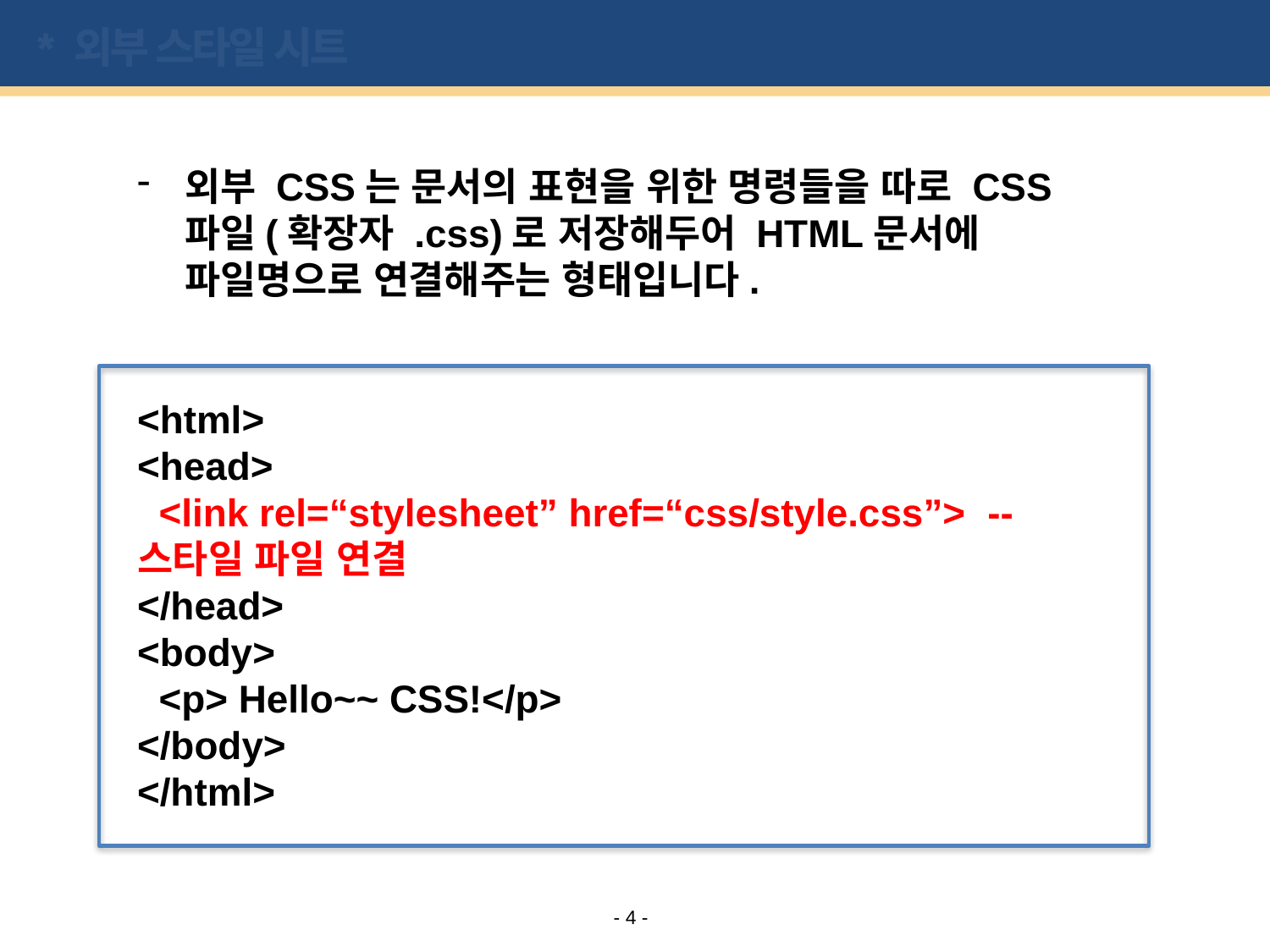

# * 외부 스타일 시트
외부 CSS는 문서의 표현을 위한 명령들을 따로 CSS파일(확장자 .css)로 저장해두어 HTML문서에 파일명으로 연결해주는 형태입니다.

<html>
<head>
  <link rel=“stylesheet” href=“css/style.css”>  -- 스타일 파일 연결
</head>
<body>
  <p> Hello~~ CSS!</p>
</body>
</html>